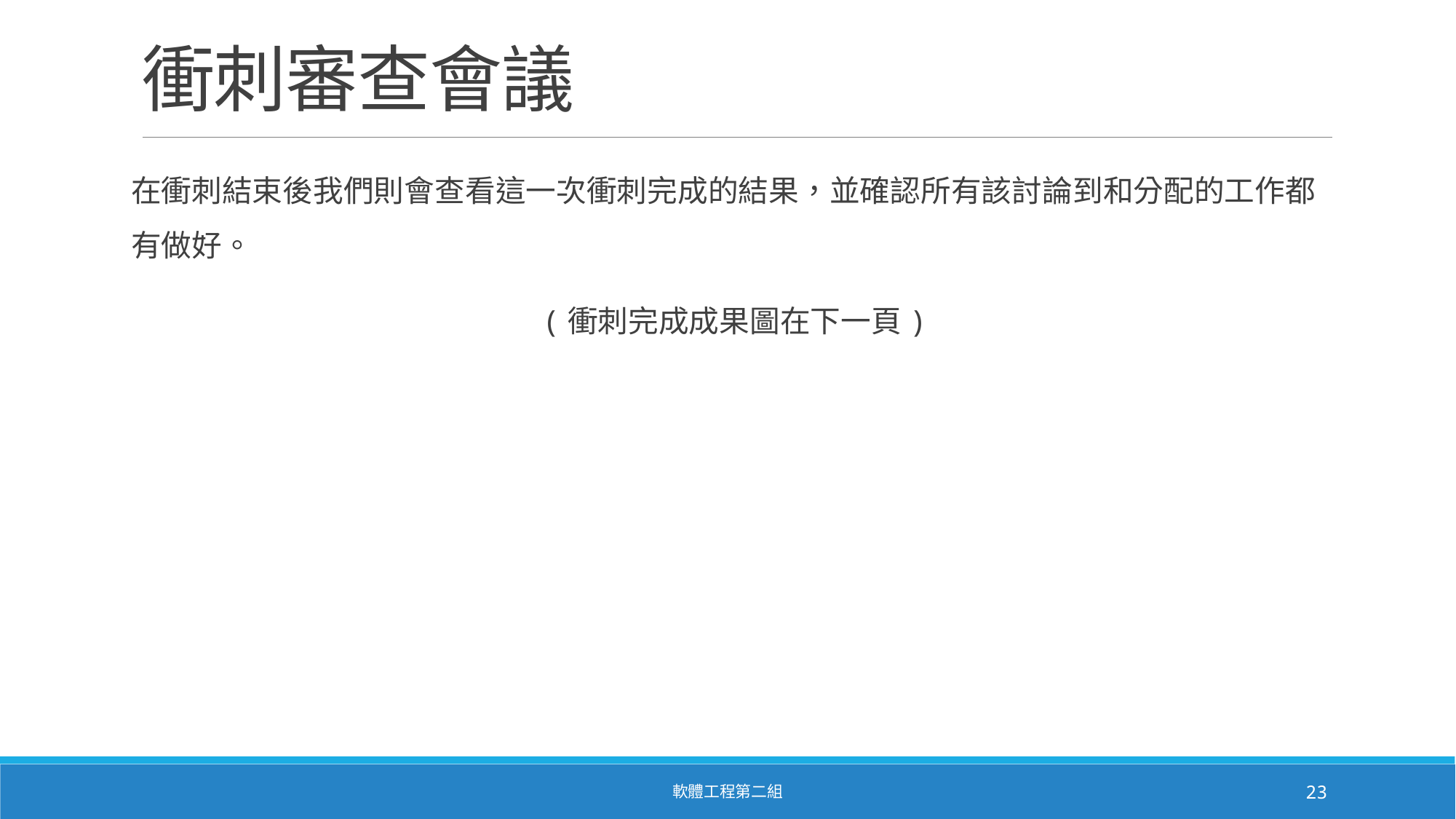

# 衝刺審查會議
在衝刺結束後我們則會查看這一次衝刺完成的結果，並確認所有該討論到和分配的工作都有做好。
(衝刺完成成果圖在下一頁)
軟體工程第二組
23